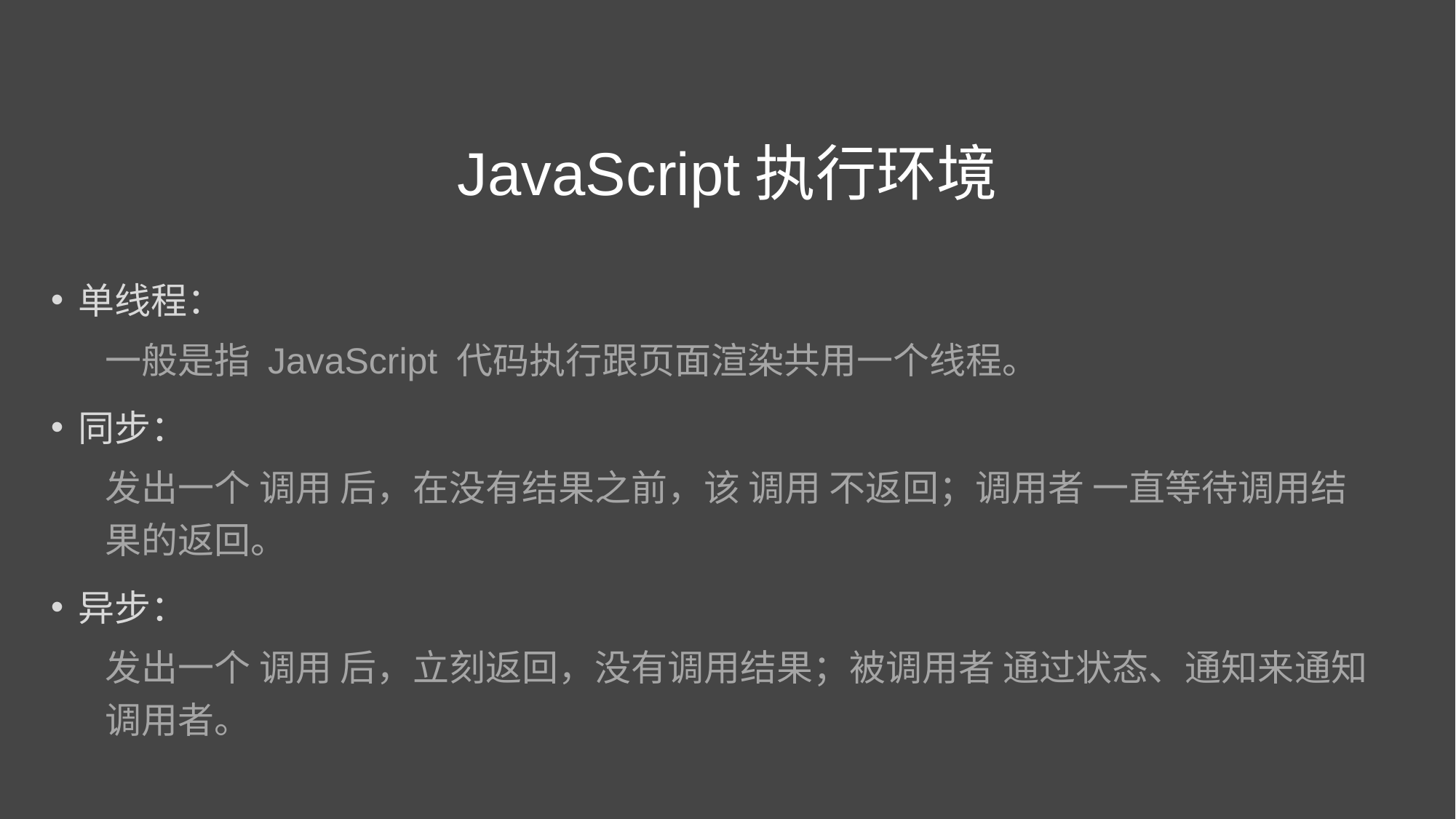

JavaScript执行环境
单线程：
一般是指 JavaScript 代码执行跟页面渲染共用一个线程。
同步：
发出一个 调用 后，在没有结果之前，该 调用 不返回；调用者 一直等待调用结果的返回。
异步：
发出一个 调用 后，立刻返回，没有调用结果；被调用者 通过状态、通知来通知 调用者。